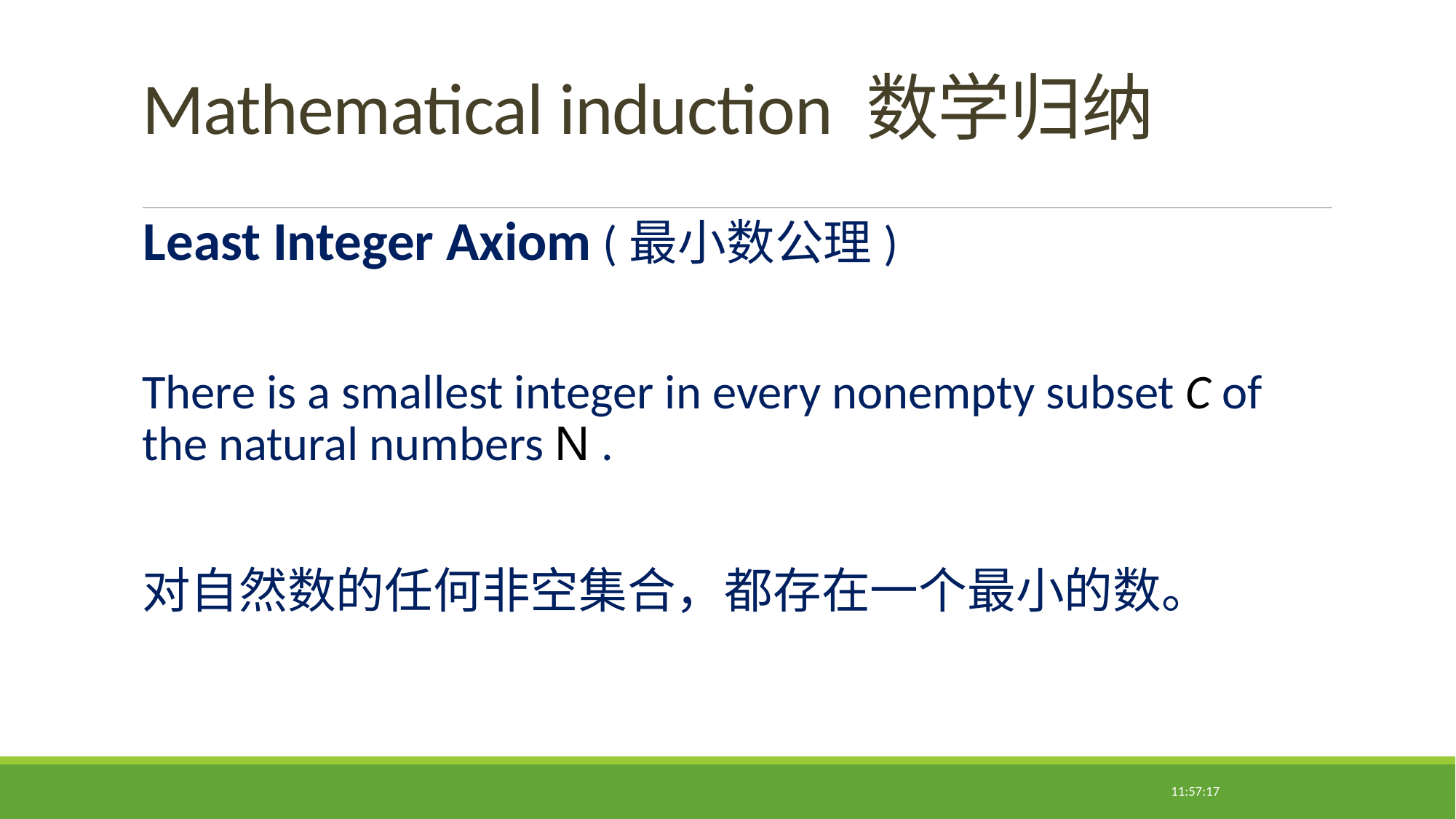

# Mathematical induction 数学归纳
Least Integer Axiom (最小数公理)

There is a smallest integer in every nonempty subset C of the natural numbers N .

对自然数的任何非空集合，都存在一个最小的数。
11:57:17